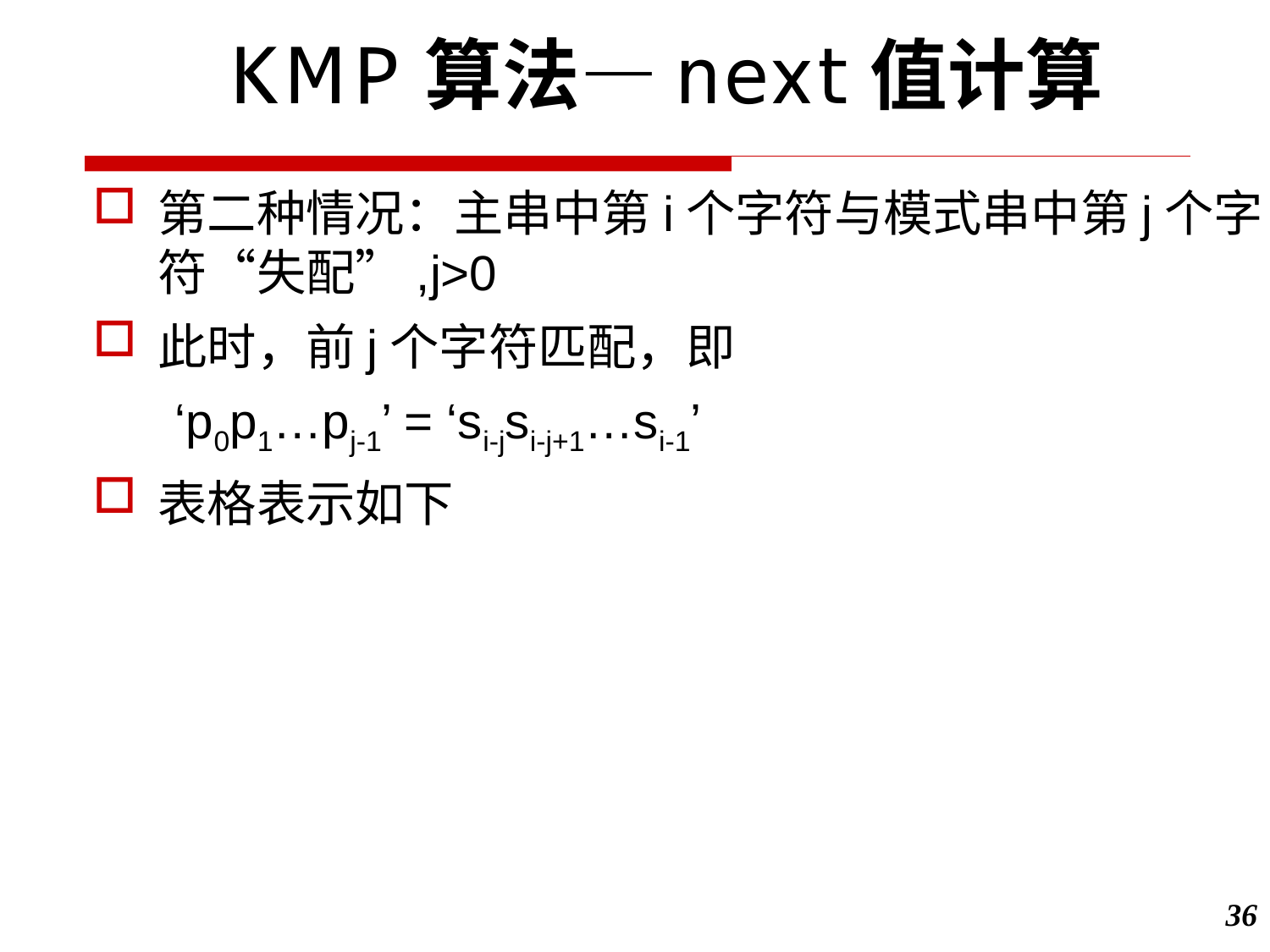

KMP算法—next值计算
第二种情况：主串中第i个字符与模式串中第j个字符“失配”,j>0
此时，前j个字符匹配，即
      ‘p0p1…pj-1’ = ‘si-jsi-j+1…si-1’
表格表示如下

36